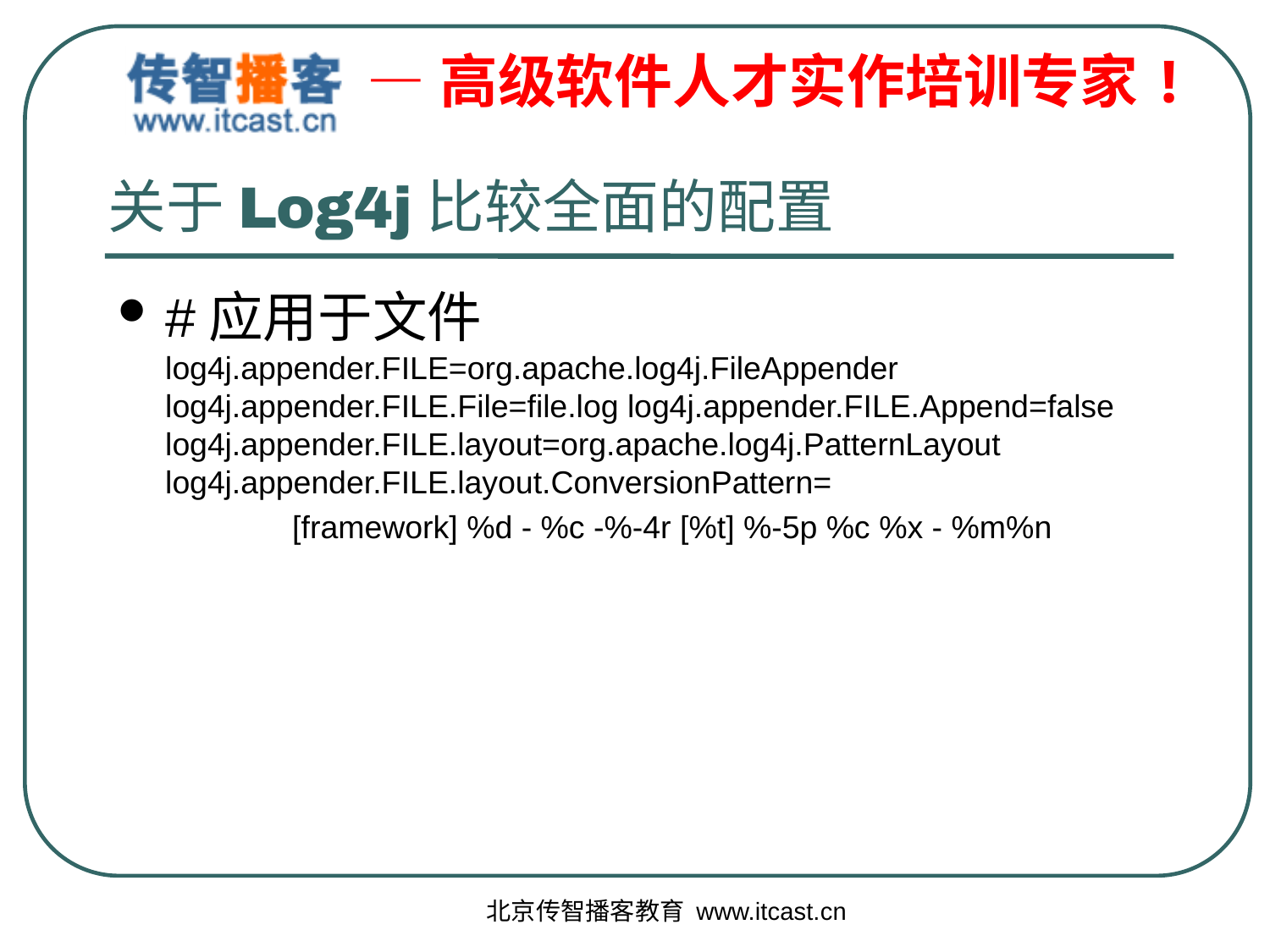

# 关于Log4j比较全面的配置
#应用于文件 log4j.appender.FILE=org.apache.log4j.FileAppender log4j.appender.FILE.File=file.log log4j.appender.FILE.Append=false log4j.appender.FILE.layout=org.apache.log4j.PatternLayout log4j.appender.FILE.layout.ConversionPattern=
		[framework] %d - %c -%-4r [%t] %-5p %c %x - %m%n
北京传智播客教育 www.itcast.cn